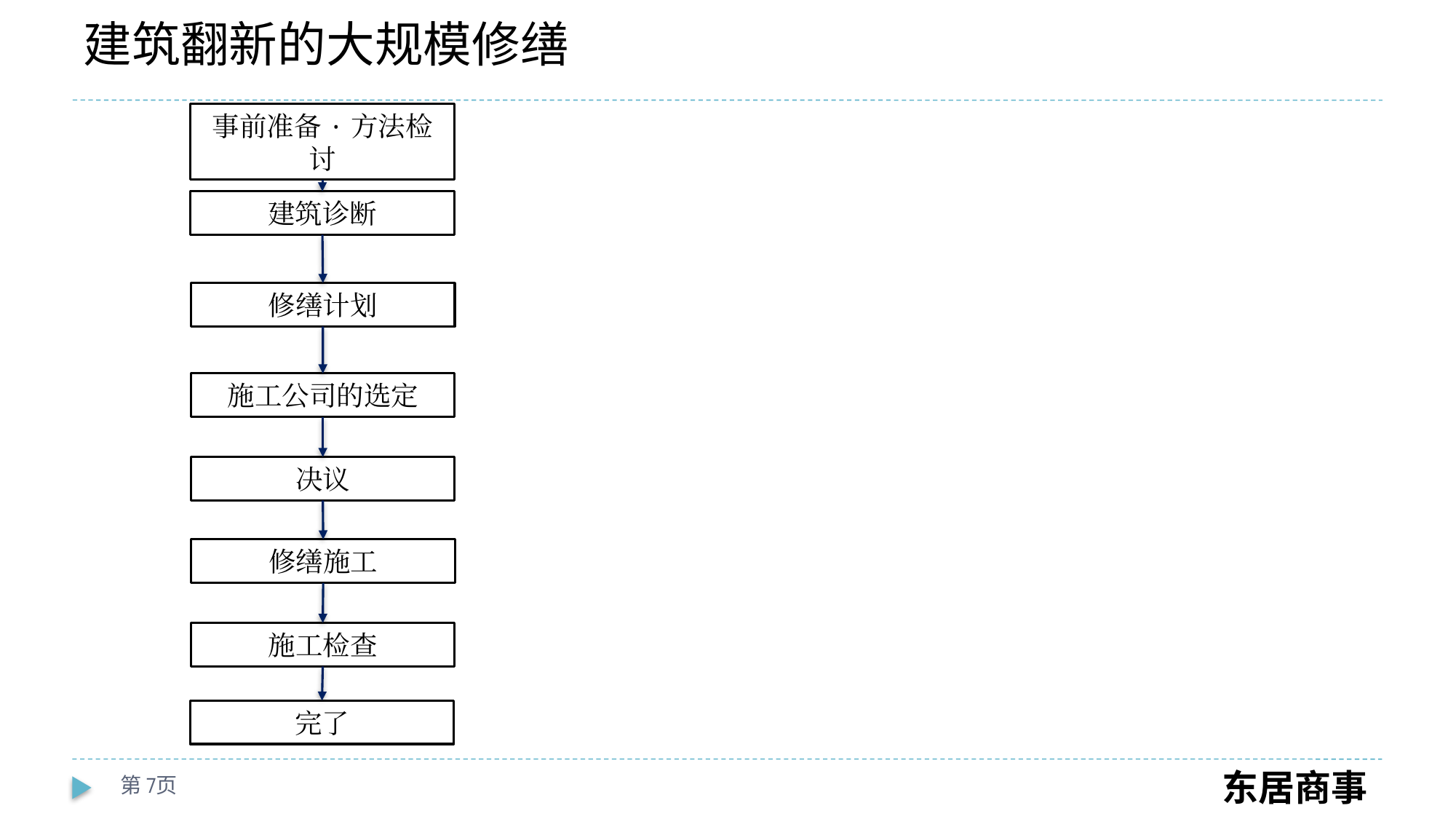

# 建筑翻新的大规模修缮
事前准备·方法检讨
建筑诊断
修缮计划
施工公司的选定
决议
修缮施工
施工检查
完了
第7页